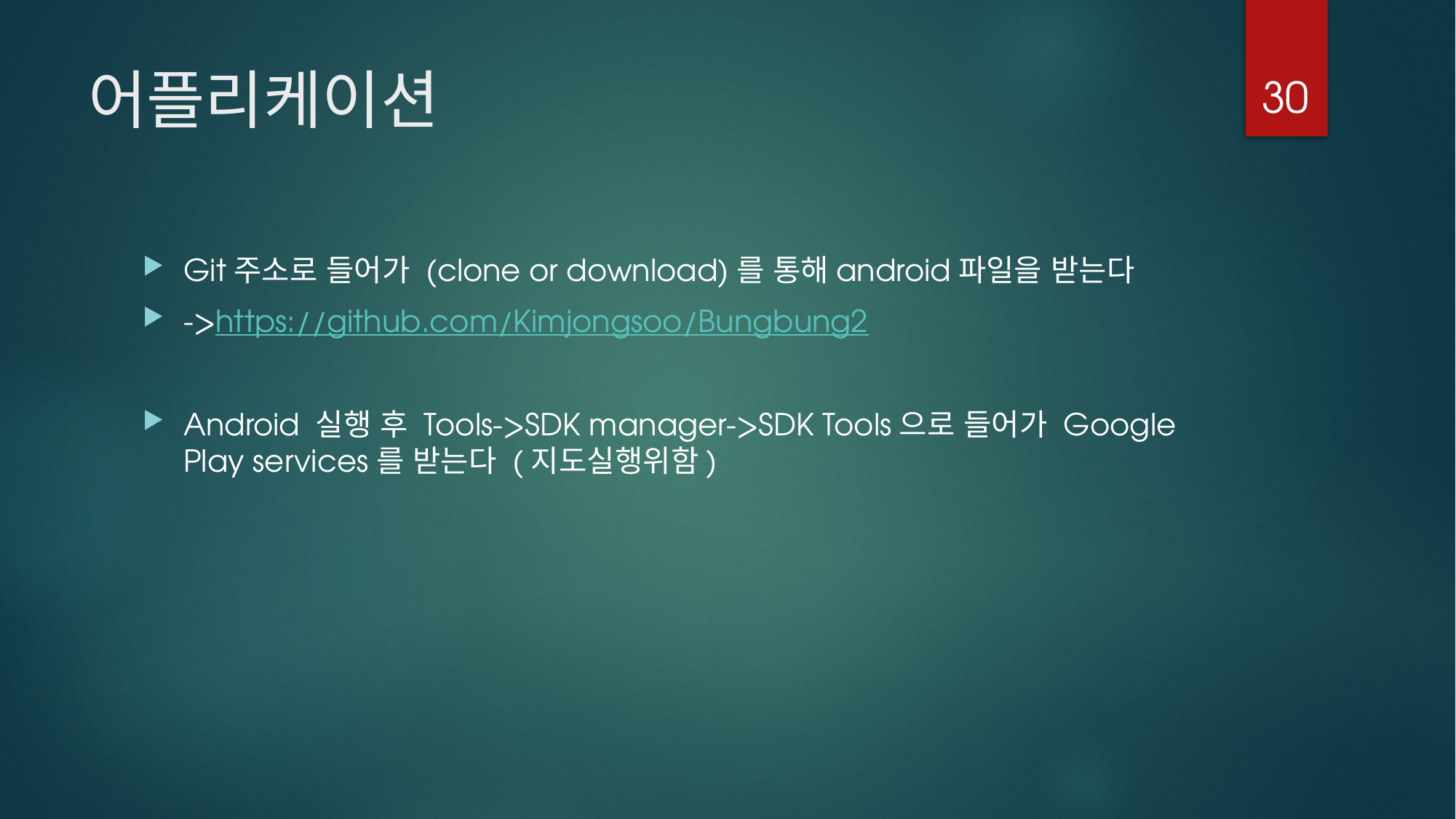

30
# 어플리케이션
Git주소로 들어가 (clone or download)를 통해android파일을 받는다
->https://github.com/Kimjongsoo/Bungbung2

Android 실행 후 Tools->SDK manager->SDK Tools으로 들어가 Google Play services를 받는다 (지도실행위함)